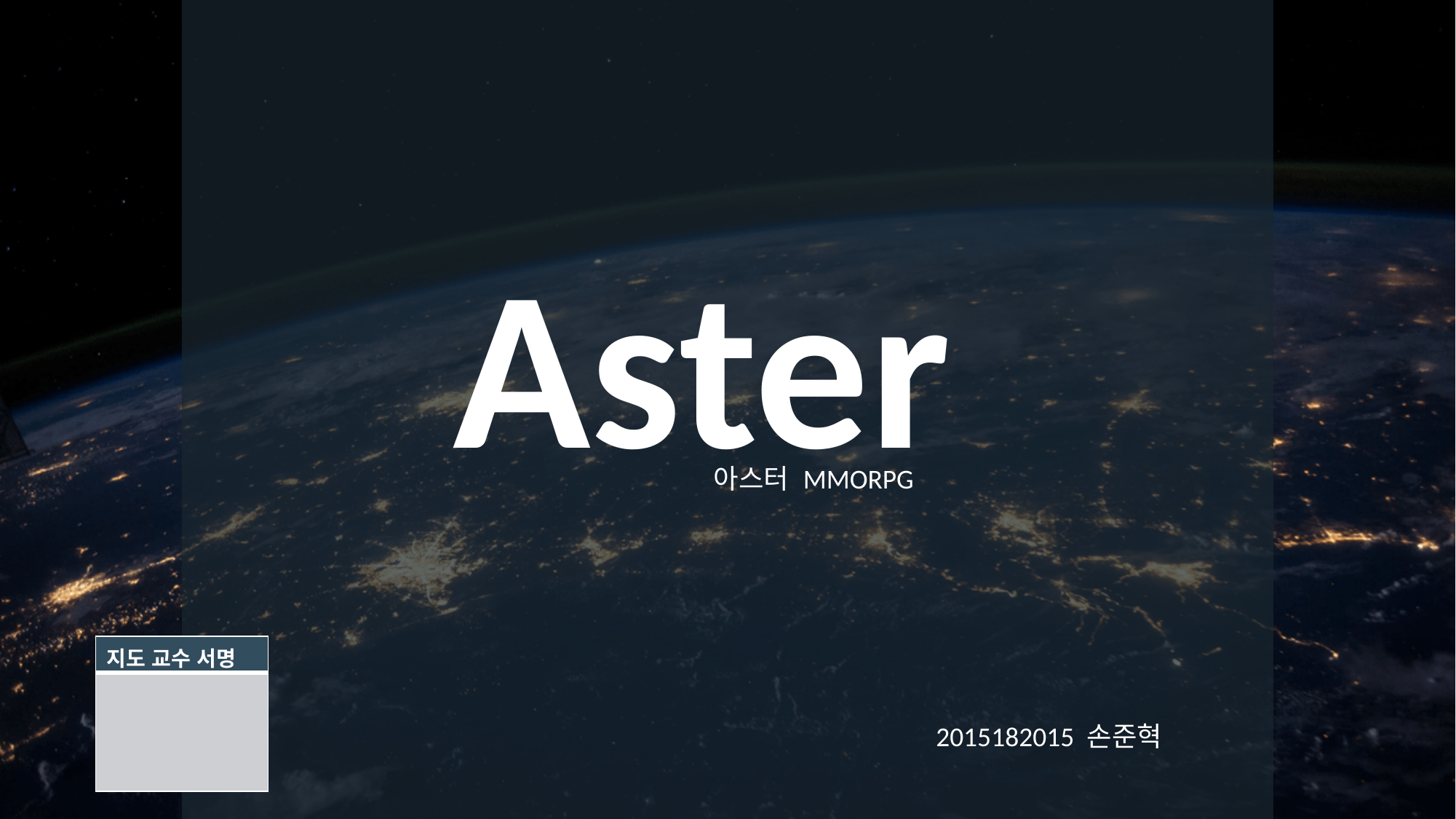

Aster
아스터 MMORPG
| 지도 교수 서명 |
| --- |
|  |
2015182015 손준혁